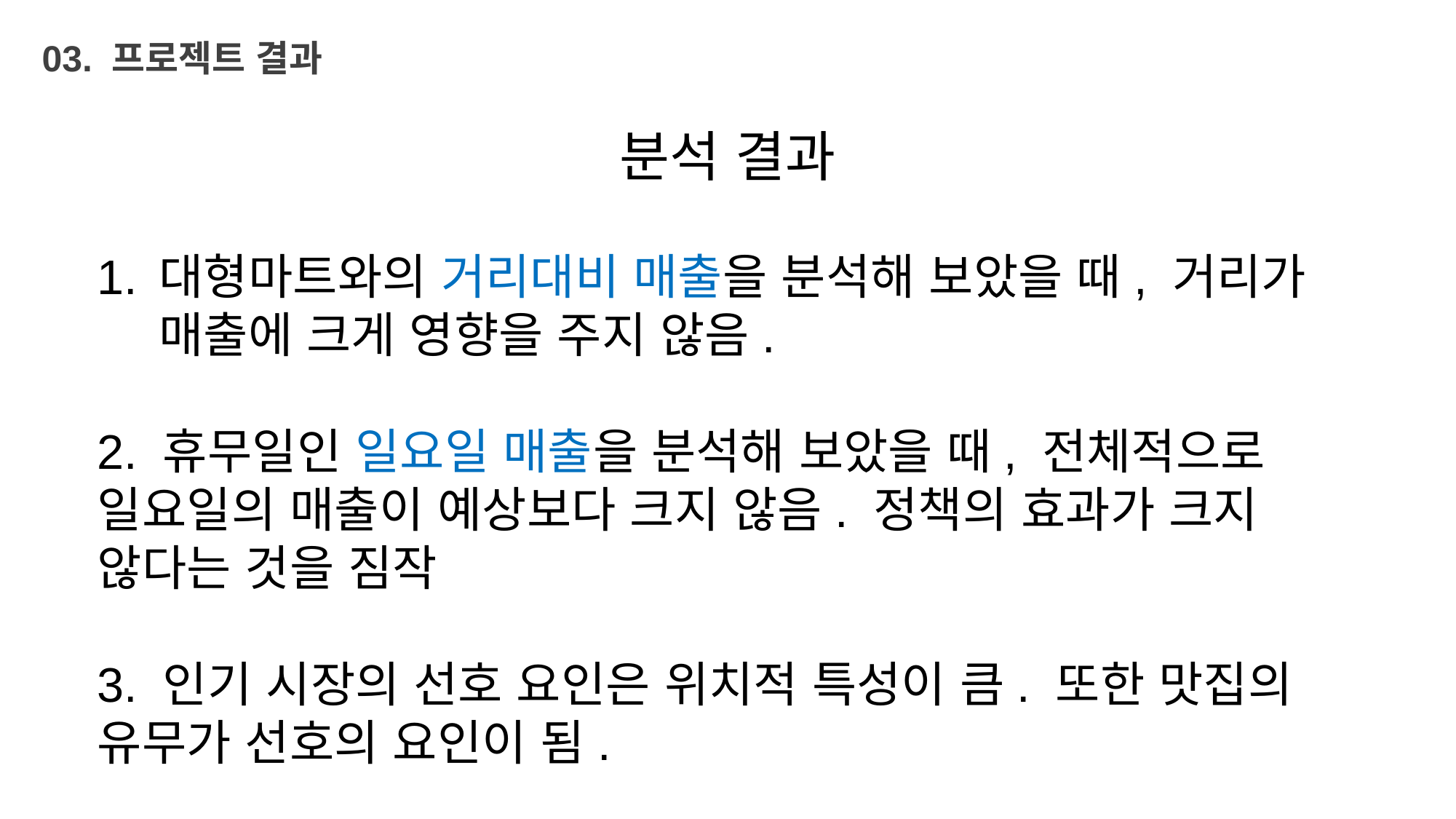

# 03. 프로젝트 결과
분석 결과

대형마트와의 거리대비 매출을 분석해 보았을 때, 거리가 매출에 크게 영향을 주지 않음.

2. 휴무일인 일요일 매출을 분석해 보았을 때, 전체적으로 일요일의 매출이 예상보다 크지 않음. 정책의 효과가 크지 않다는 것을 짐작

3. 인기 시장의 선호 요인은 위치적 특성이 큼. 또한 맛집의 유무가 선호의 요인이 됨.